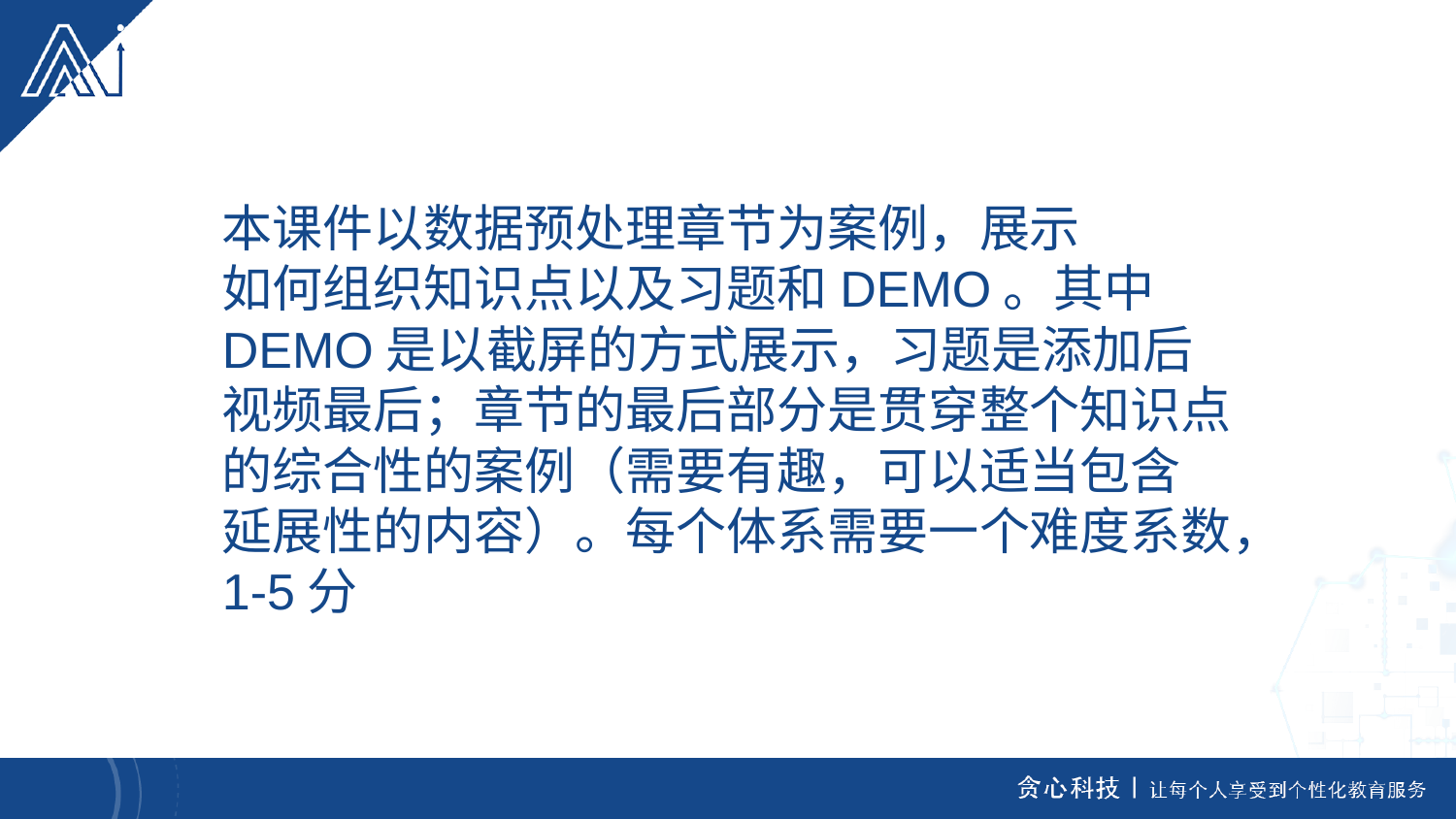

本课件以数据预处理章节为案例，展示
如何组织知识点以及习题和DEMO。其中
DEMO是以截屏的方式展示，习题是添加后
视频最后；章节的最后部分是贯穿整个知识点
的综合性的案例（需要有趣，可以适当包含
延展性的内容）。每个体系需要一个难度系数，
1-5分